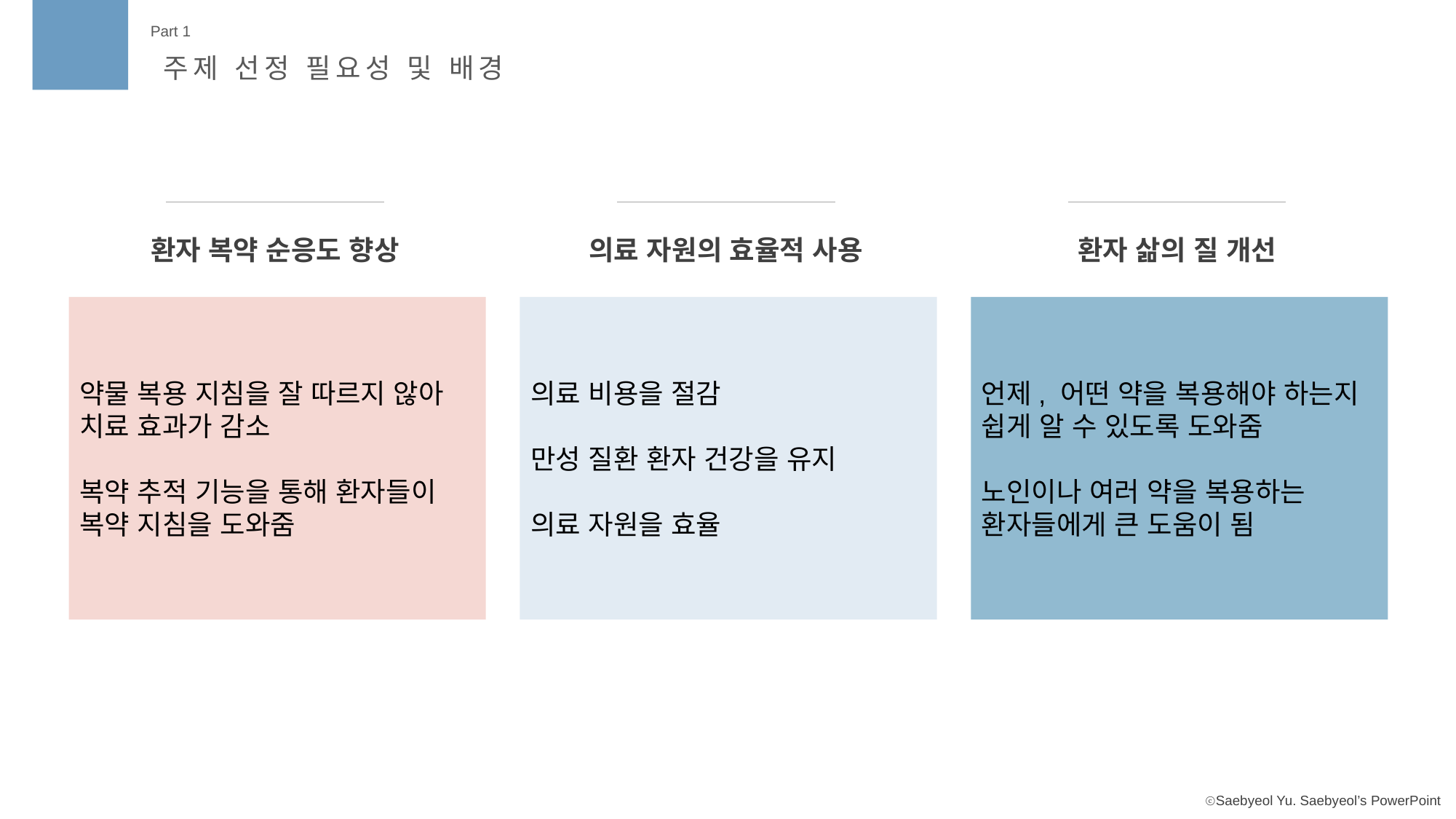

Part 1
주제 선정 필요성 및 배경
환자 복약 순응도 향상
의료 자원의 효율적 사용
환자 삶의 질 개선
약물 복용 지침을 잘 따르지 않아 치료 효과가 감소

복약 추적 기능을 통해 환자들이 복약 지침을 도와줌
의료 비용을 절감

만성 질환 환자 건강을 유지

의료 자원을 효율
언제, 어떤 약을 복용해야 하는지 쉽게 알 수 있도록 도와줌

노인이나 여러 약을 복용하는
환자들에게 큰 도움이 됨